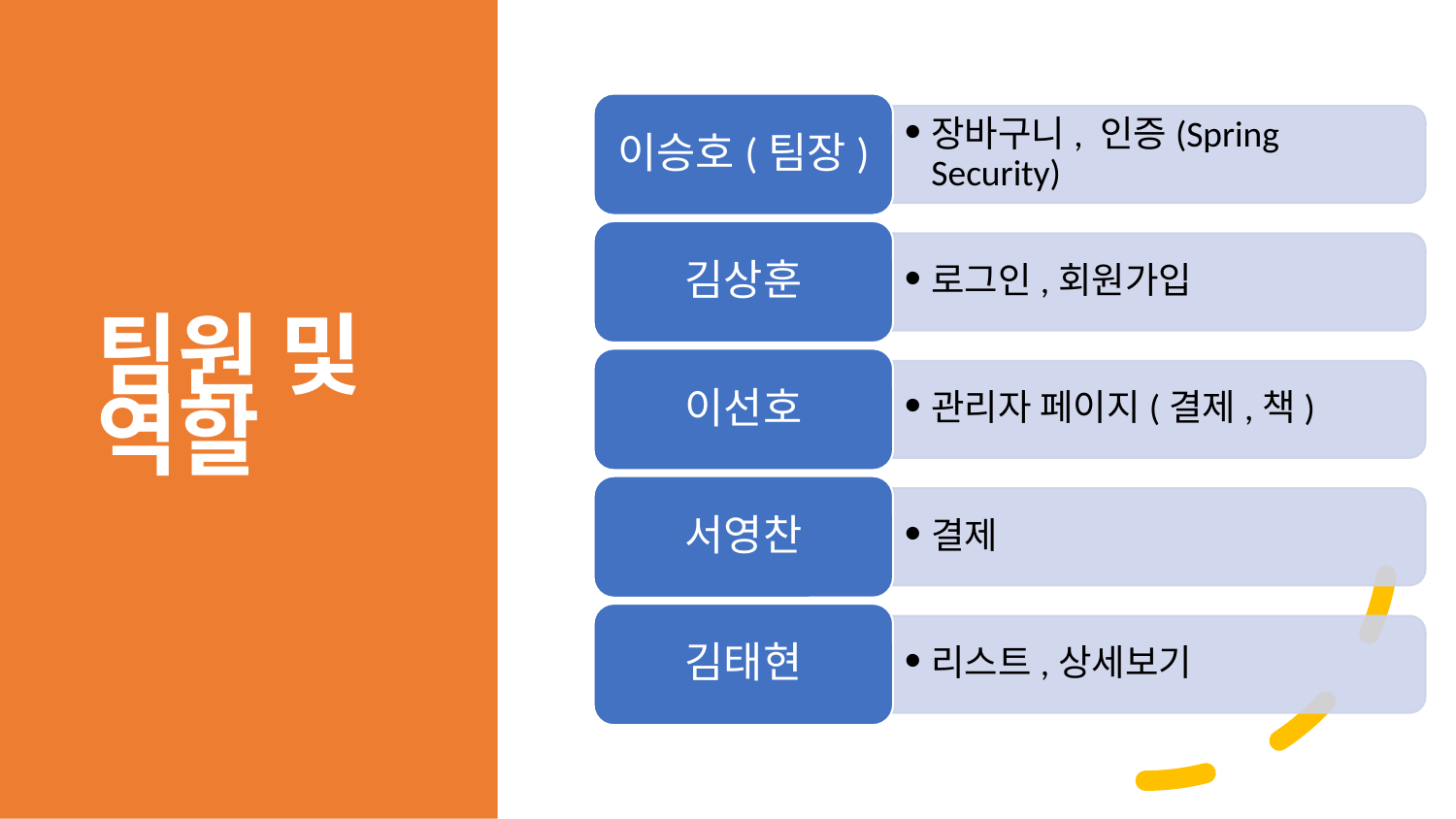

팀원 및 역할

이승호(팀장)
장바구니, 인증(Spring Security)

김상훈
로그인,회원가입

이선호
관리자 페이지(결제,책)

서영찬
결제

김태현
리스트,상세보기